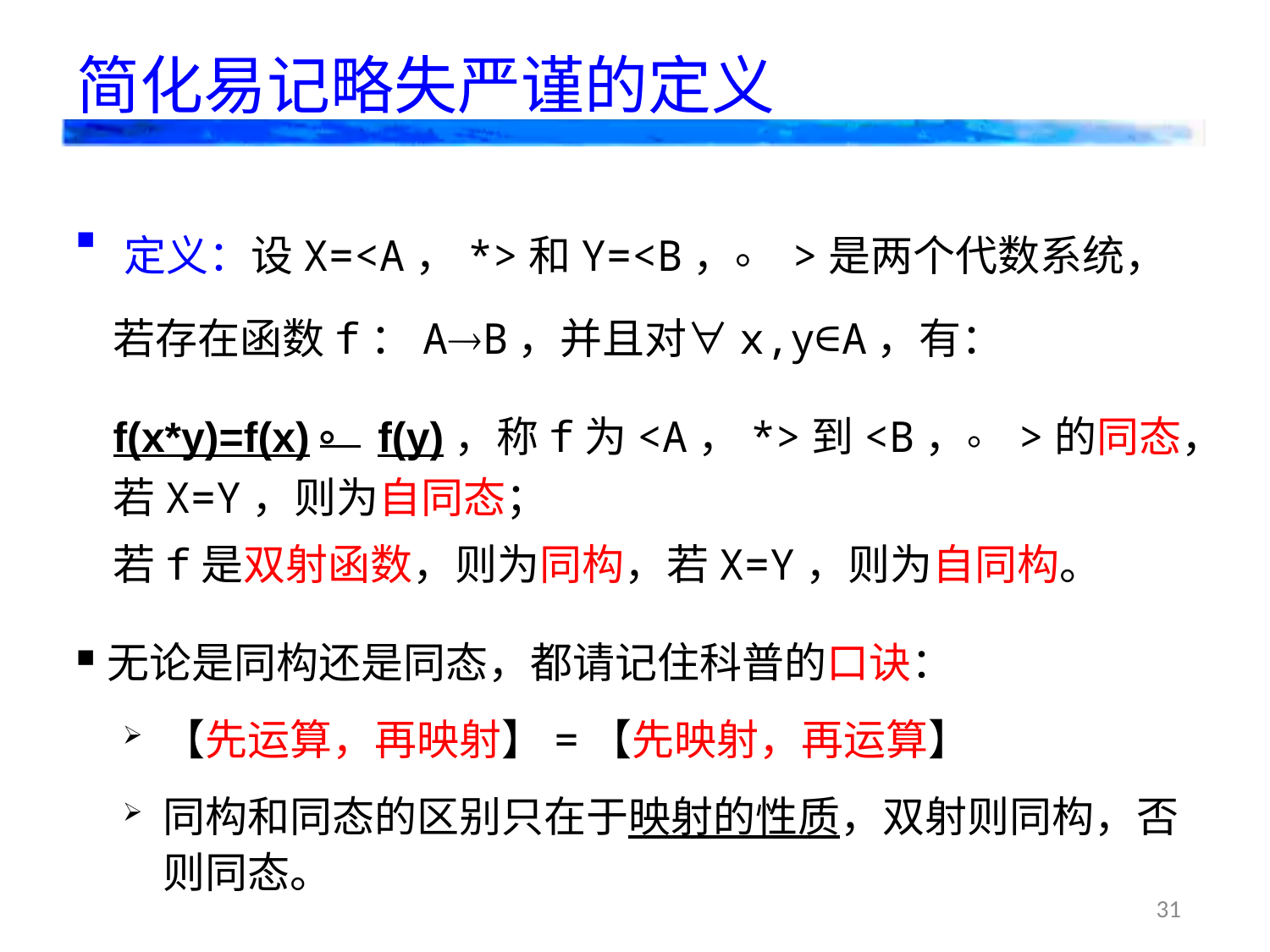

# 简化易记略失严谨的定义
定义：设X=<A，*>和Y=<B，。>是两个代数系统，
若存在函数f：A→B，并且对∀x,y∈A，有：
f(x*y)=f(x)。f(y)，称f为<A，*>到<B，。>的同态，若X=Y，则为自同态；
若f是双射函数，则为同构，若X=Y，则为自同构。
无论是同构还是同态，都请记住科普的口诀：
【先运算，再映射】=【先映射，再运算】
同构和同态的区别只在于映射的性质，双射则同构，否则同态。
31